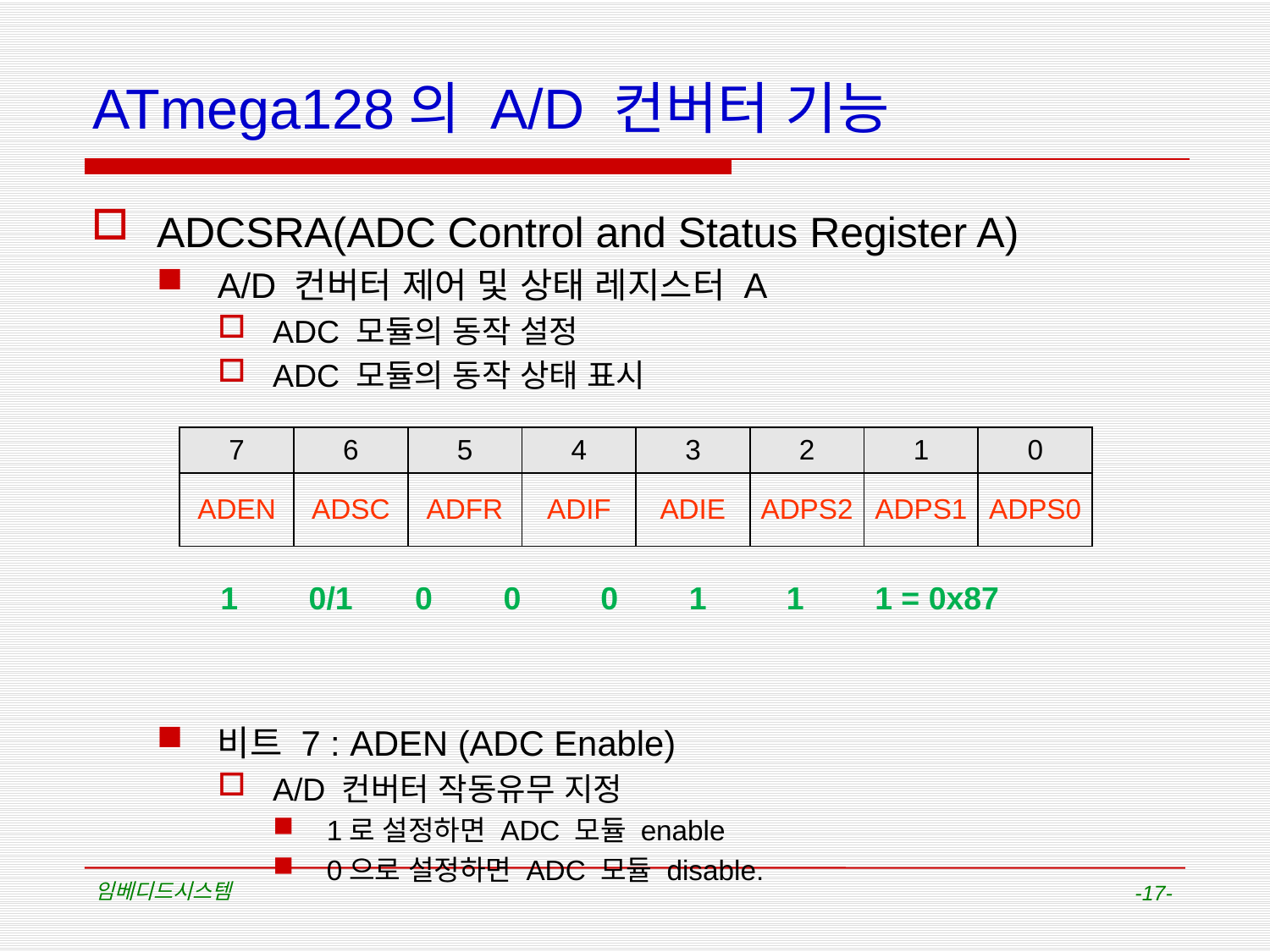

# ATmega128의 A/D 컨버터 기능
ADCSRA(ADC Control and Status Register A)
A/D 컨버터 제어 및 상태 레지스터 A
ADC 모듈의 동작 설정
ADC 모듈의 동작 상태 표시

비트 7 : ADEN (ADC Enable)
A/D 컨버터 작동유무 지정
1로 설정하면 ADC 모듈 enable
0으로 설정하면 ADC 모듈 disable.
| 7 | 6 | 5 | 4 | 3 | 2 | 1 | 0 |
| --- | --- | --- | --- | --- | --- | --- | --- |
| ADEN | ADSC | ADFR | ADIF | ADIE | ADPS2 | ADPS1 | ADPS0 |
   1        0/1       0        0         0        1         1        1 = 0x87
임베디드시스템
-17-